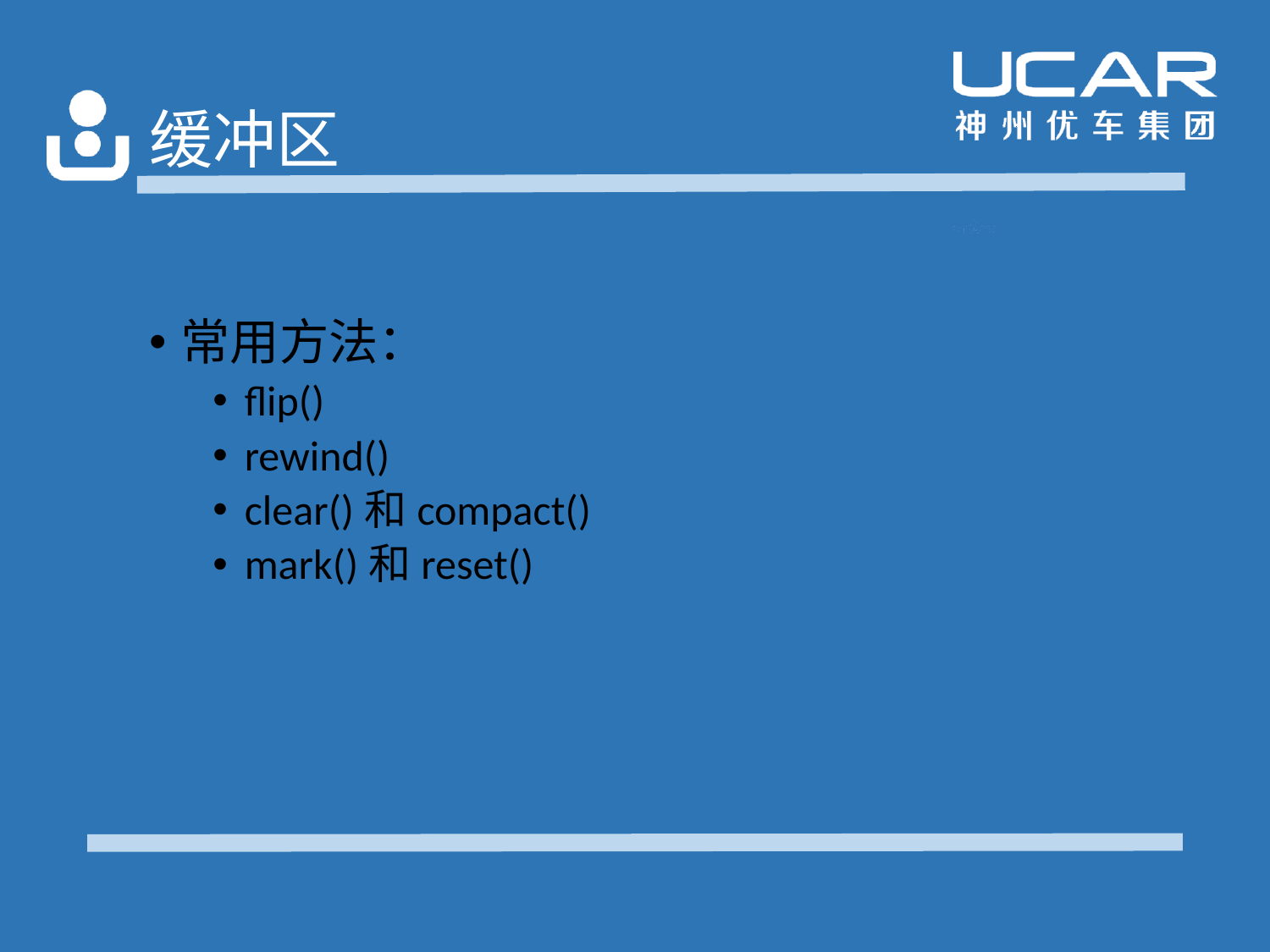

# 缓冲区

常用方法：
flip()
rewind()
clear()和compact()
mark()和reset()